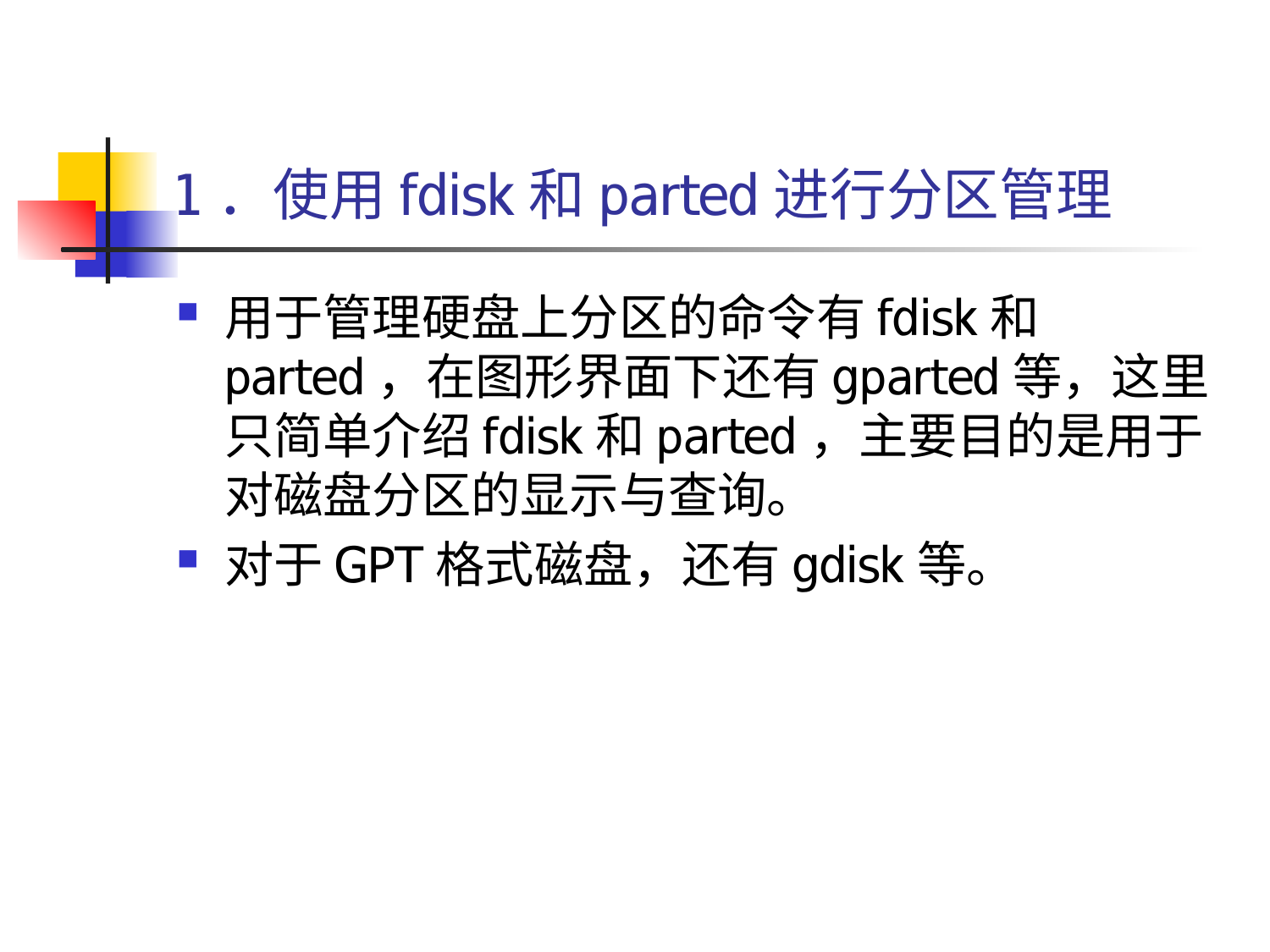

# 1．使用fdisk和parted进行分区管理
用于管理硬盘上分区的命令有fdisk和parted，在图形界面下还有gparted等，这里只简单介绍fdisk和parted，主要目的是用于对磁盘分区的显示与查询。
对于GPT格式磁盘，还有gdisk等。